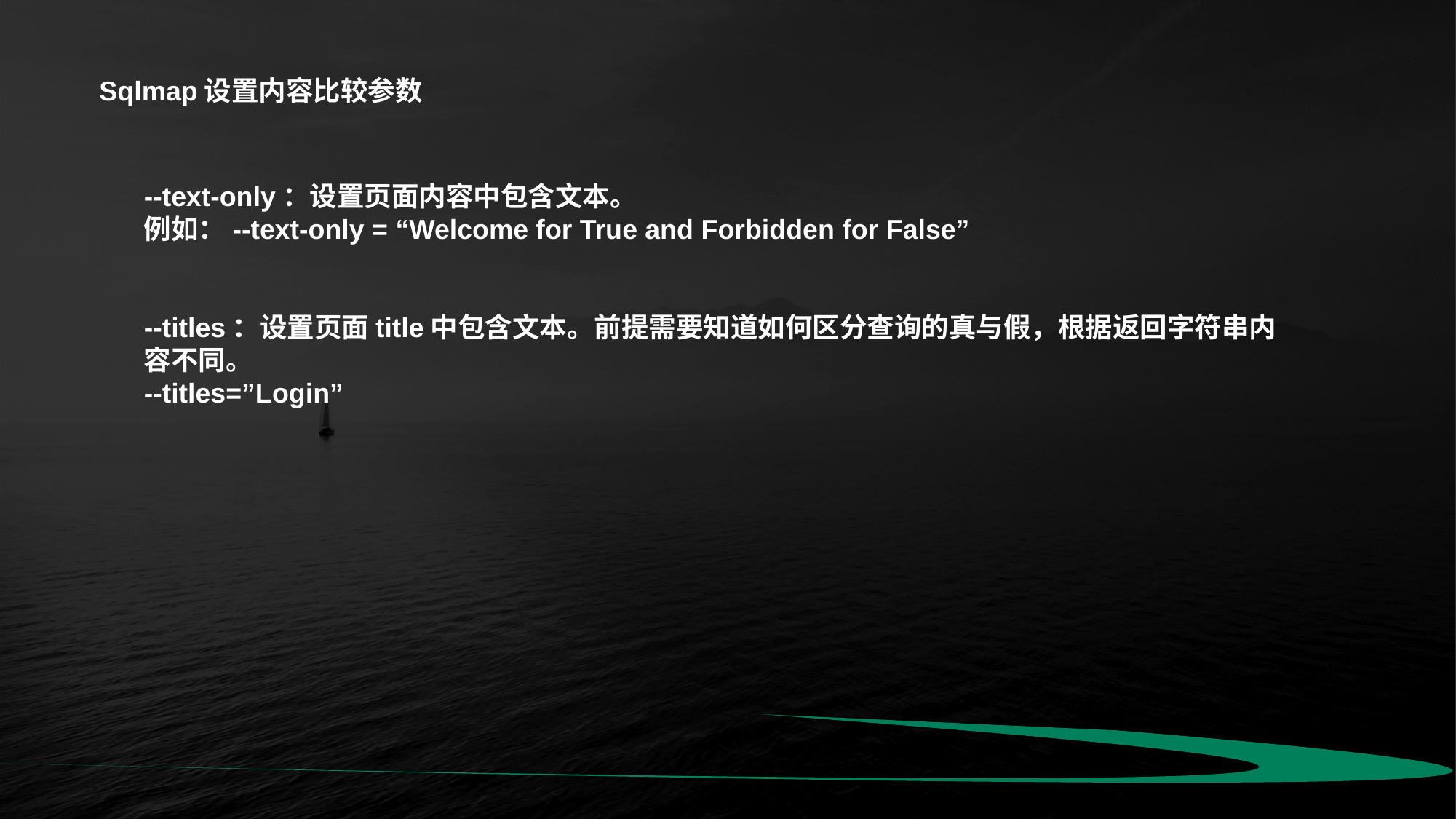

Sqlmap设置内容比较参数
--text-only：设置页面内容中包含文本。
例如：--text-only = “Welcome for True and Forbidden for False”

--titles：设置页面title中包含文本。前提需要知道如何区分查询的真与假，根据返回字符串内容不同。
--titles=”Login”